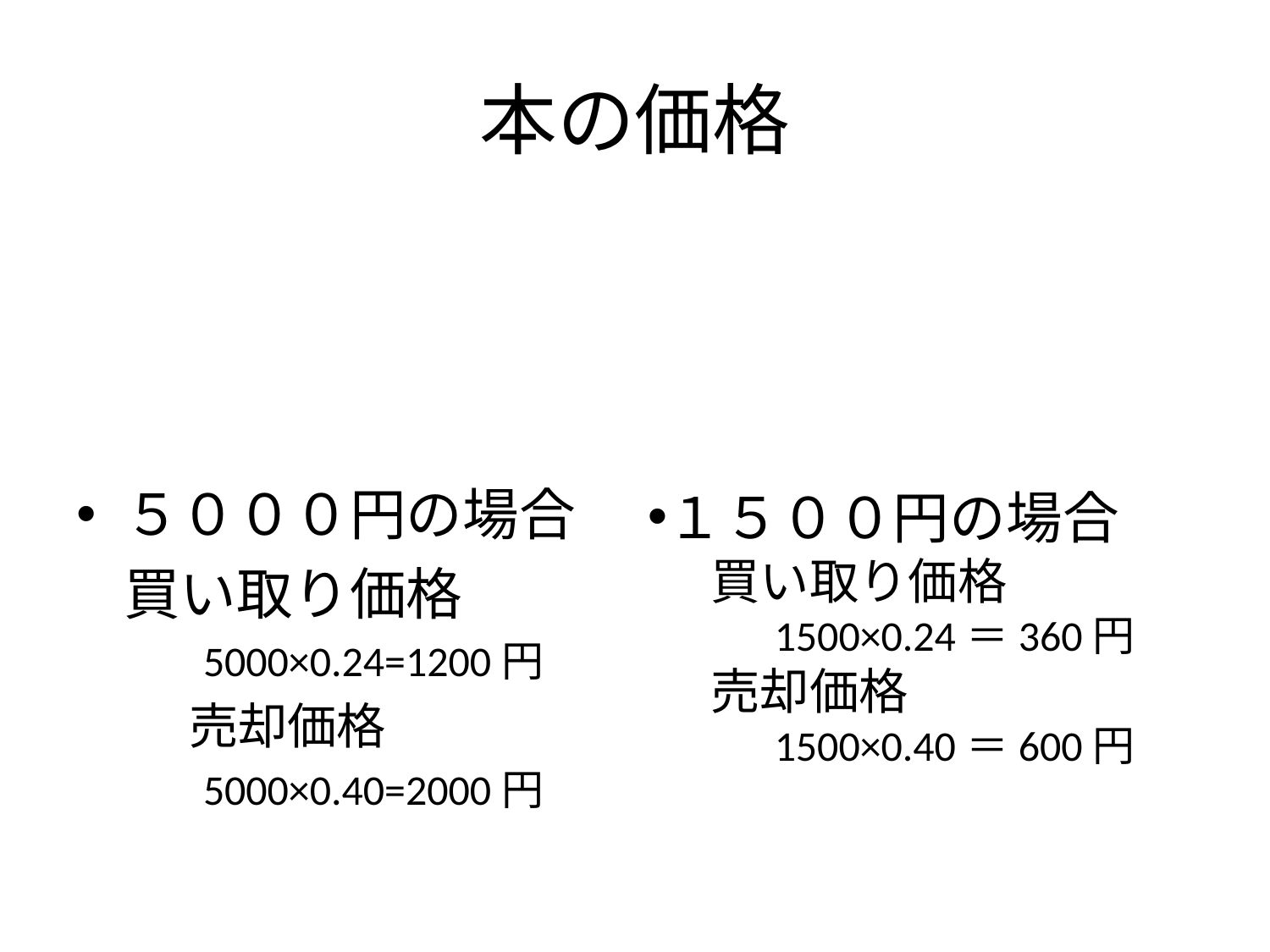

# 本の価格

５０００円の場合
	買い取り価格
5000×0.24=1200円
　売却価格
5000×0.40=2000円
１５００円の場合
買い取り価格
1500×0.24＝360円
売却価格
1500×0.40＝600円